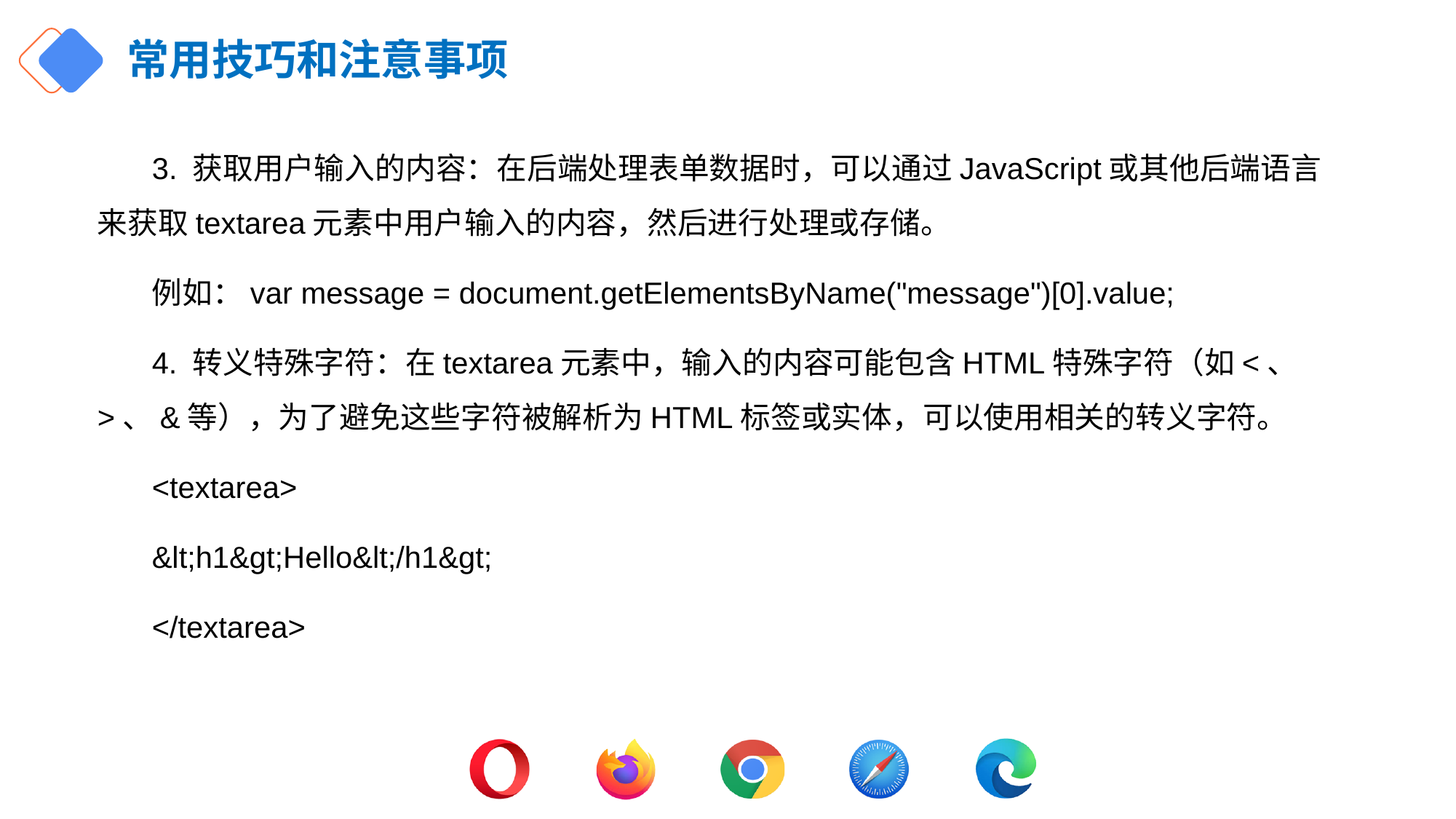

# 常用技巧和注意事项
3. 获取用户输入的内容：在后端处理表单数据时，可以通过JavaScript或其他后端语言来获取textarea元素中用户输入的内容，然后进行处理或存储。
例如：var message = document.getElementsByName("message")[0].value;
4. 转义特殊字符：在textarea元素中，输入的内容可能包含HTML特殊字符（如<、>、&等），为了避免这些字符被解析为HTML标签或实体，可以使用相关的转义字符。
<textarea>
&lt;h1&gt;Hello&lt;/h1&gt;
</textarea>